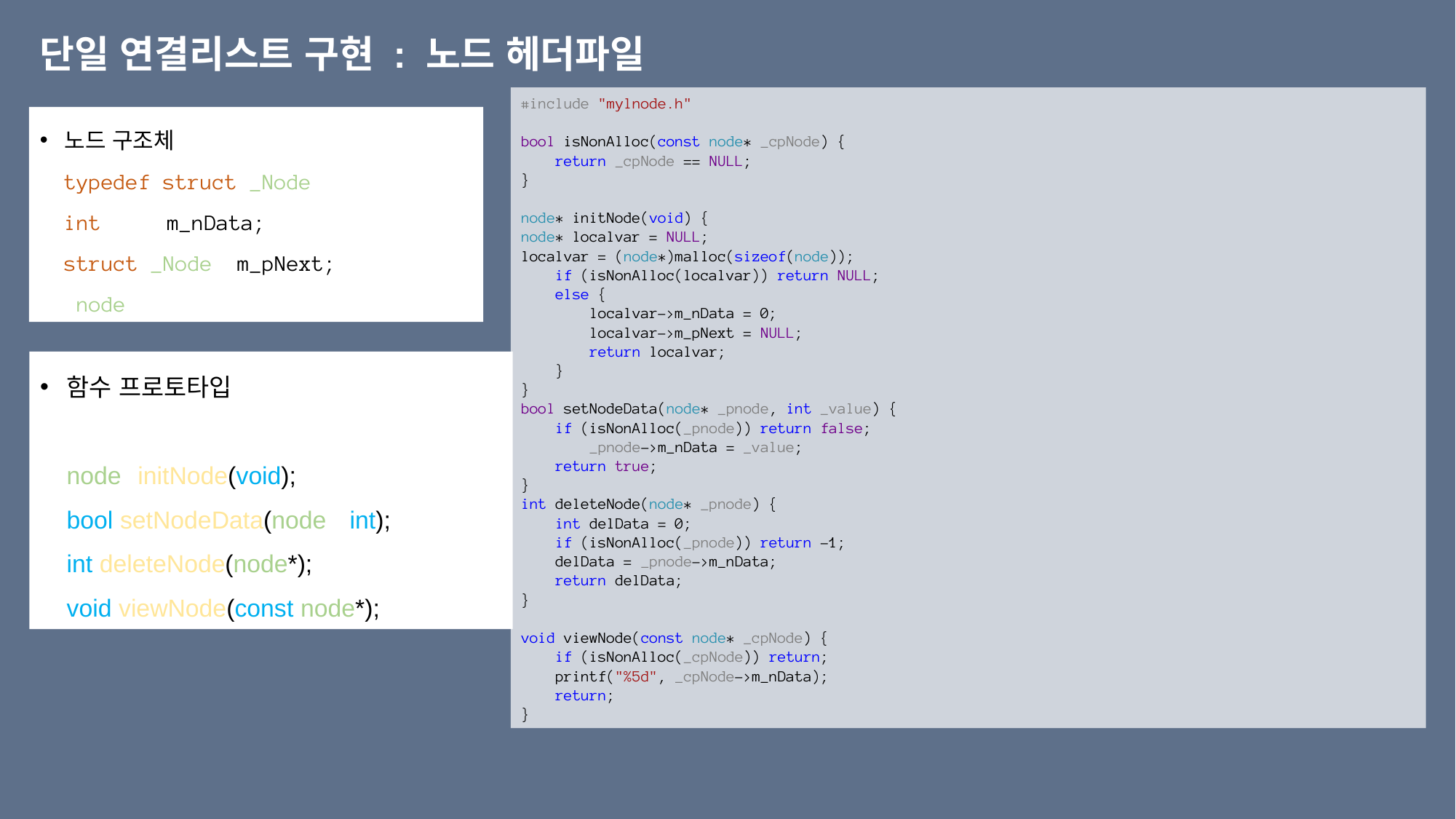

# 단일 연결리스트 구현 : 노드 헤더파일
#include "mylnode.h"

bool isNonAlloc(const node* _cpNode) {
    return _cpNode == NULL;
}

node* initNode(void) {
node* localvar = NULL;
localvar = (node*)malloc(sizeof(node));
    if (isNonAlloc(localvar)) return NULL;
    else {
        localvar->m_nData = 0;
        localvar->m_pNext = NULL;
        return localvar;
    }
}
bool setNodeData(node* _pnode, int _value) {
    if (isNonAlloc(_pnode)) return false;
        _pnode->m_nData = _value;
    return true;
}
int deleteNode(node* _pnode) {
    int delData = 0;
    if (isNonAlloc(_pnode)) return -1;
    delData = _pnode->m_nData;
    return delData;
}

void viewNode(const node* _cpNode) {
    if (isNonAlloc(_cpNode)) return;
    printf("%5d", _cpNode->m_nData);
    return;
}
노드 구조체
typedef struct _Node {
int 		 m_nData;
struct _Node* m_pNext;
}node;

함수 프로토타입
node* initNode(void);
bool setNodeData(node*, int);
int deleteNode(node*);
void viewNode(const node*);